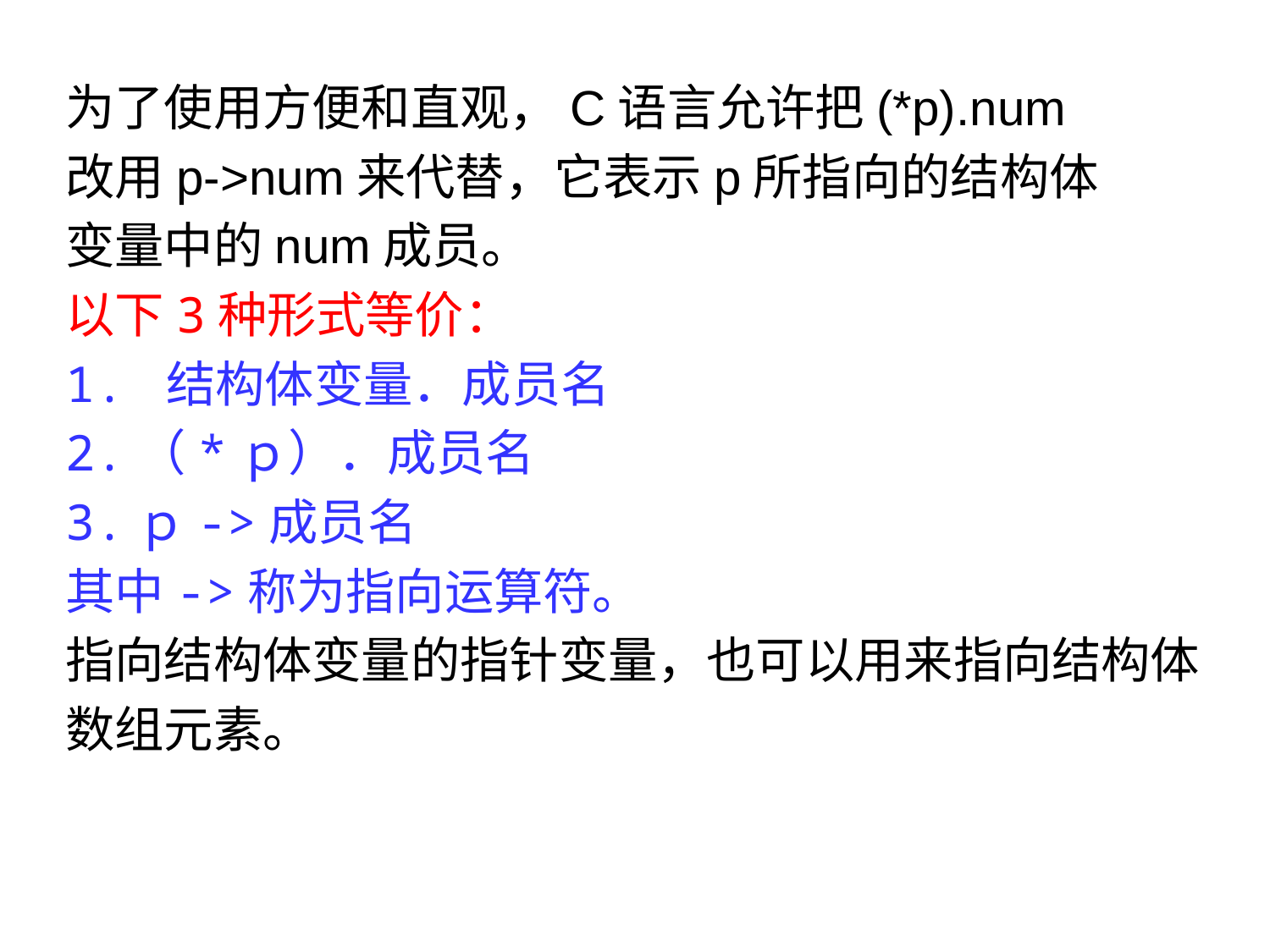

为了使用方便和直观，C语言允许把(*p).num
改用p->num来代替，它表示p所指向的结构体
变量中的num成员。
以下3种形式等价：
1. 结构体变量．成员名
2.（*ｐ）．成员名
3.ｐ->成员名
其中->称为指向运算符。
指向结构体变量的指针变量，也可以用来指向结构体
数组元素。